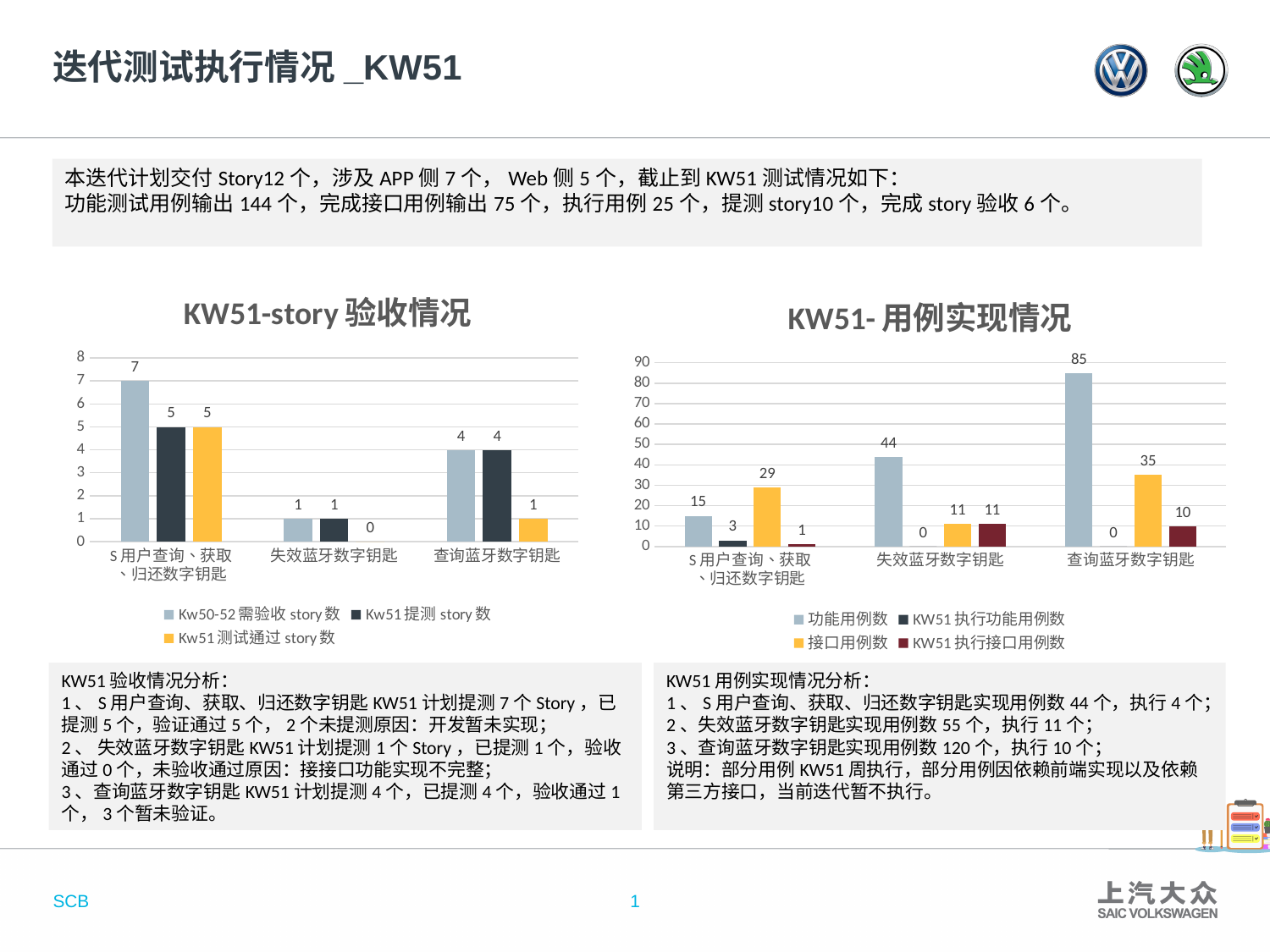

# 迭代测试执行情况_KW51
本迭代计划交付Story12个，涉及APP侧7个，Web侧5个，截止到KW51测试情况如下：
功能测试用例输出144个，完成接口用例输出75个，执行用例25个，提测story10个，完成story验收6个。

### Chart: KW51-story验收情况

| Category | Kw50-52需验收story数 | Kw51提测story数 | Kw51测试通过story数 |
|---|---|---|---|
| S用户查询、获取
、归还数字钥匙 | 7.0 | 5.0 | 5.0 |
| 失效蓝牙数字钥匙 | 1.0 | 1.0 | 0.0 |
| 查询蓝牙数字钥匙 | 4.0 | 4.0 | 1.0 |

### Chart: KW51-用例实现情况

| Category | 功能用例数 | KW51执行功能用例数 | 接口用例数 | KW51执行接口用例数 |
|---|---|---|---|---|
| S用户查询、获取
、归还数字钥匙 | 15.0 | 3.0 | 29.0 | 1.0 |
| 失效蓝牙数字钥匙 | 44.0 | 0.0 | 11.0 | 11.0 |
| 查询蓝牙数字钥匙 | 85.0 | 0.0 | 35.0 | 10.0 |
KW51验收情况分析：
1、S用户查询、获取、归还数字钥匙KW51计划提测7个Story，已提测5个，验证通过5个，2个未提测原因：开发暂未实现；
2、 失效蓝牙数字钥匙KW51计划提测1个Story，已提测1个，验收通过0个，未验收通过原因：接接口功能实现不完整；
3、查询蓝牙数字钥匙KW51计划提测4个，已提测4个，验收通过1个，3个暂未验证。
KW51用例实现情况分析：
1、S用户查询、获取、归还数字钥匙实现用例数44个，执行4个；
2、失效蓝牙数字钥匙实现用例数55个，执行11个；
3、查询蓝牙数字钥匙实现用例数120个，执行10个；
说明：部分用例KW51周执行，部分用例因依赖前端实现以及依赖第三方接口，当前迭代暂不执行。